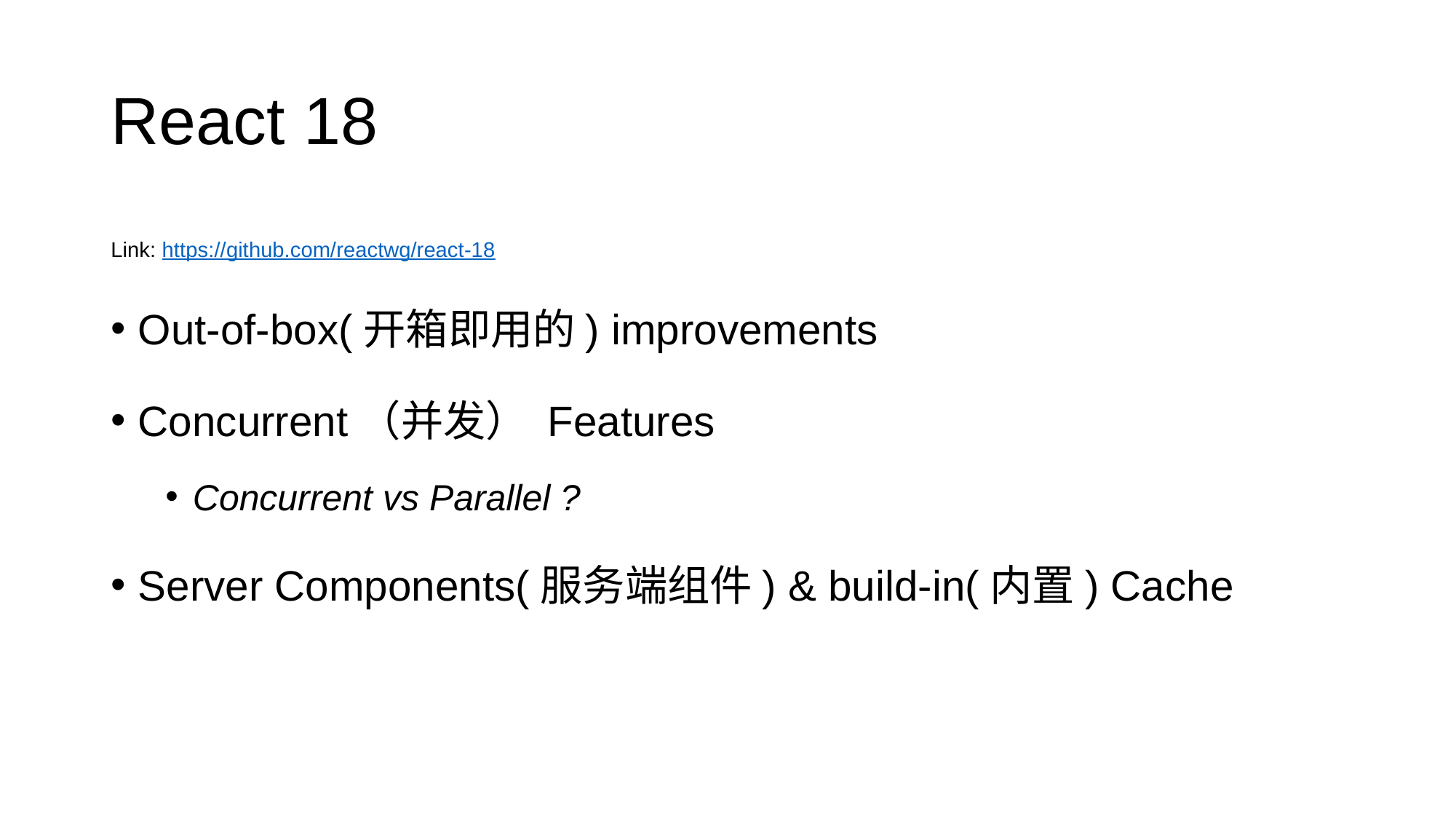

# React 18
Link: https://github.com/reactwg/react-18
Out-of-box(开箱即用的) improvements
Concurrent（并发） Features
Concurrent vs Parallel ?
Server Components(服务端组件) & build-in(内置) Cache